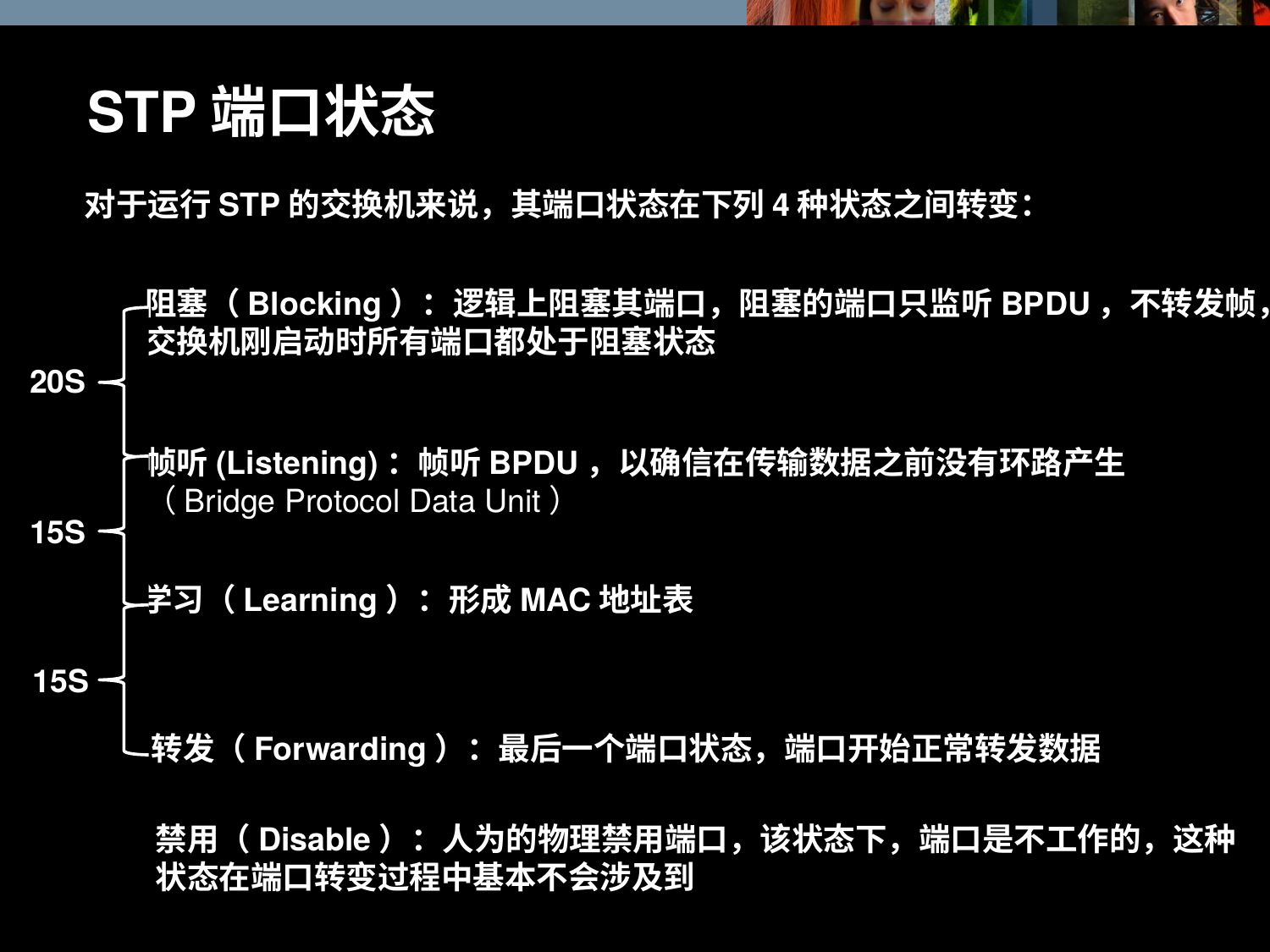

STP端口状态
对于运行STP的交换机来说，其端口状态在下列4种状态之间转变：
阻塞（Blocking）：逻辑上阻塞其端口，阻塞的端口只监听BPDU，不转发帧，
交换机刚启动时所有端口都处于阻塞状态

20S
帧听(Listening)：帧听BPDU，以确信在传输数据之前没有环路产生
（Bridge Protocol Data Unit）

15S
学习（Learning）：形成MAC地址表

15S
转发（Forwarding）：最后一个端口状态，端口开始正常转发数据
禁用（Disable）：人为的物理禁用端口，该状态下，端口是不工作的，这种
状态在端口转变过程中基本不会涉及到